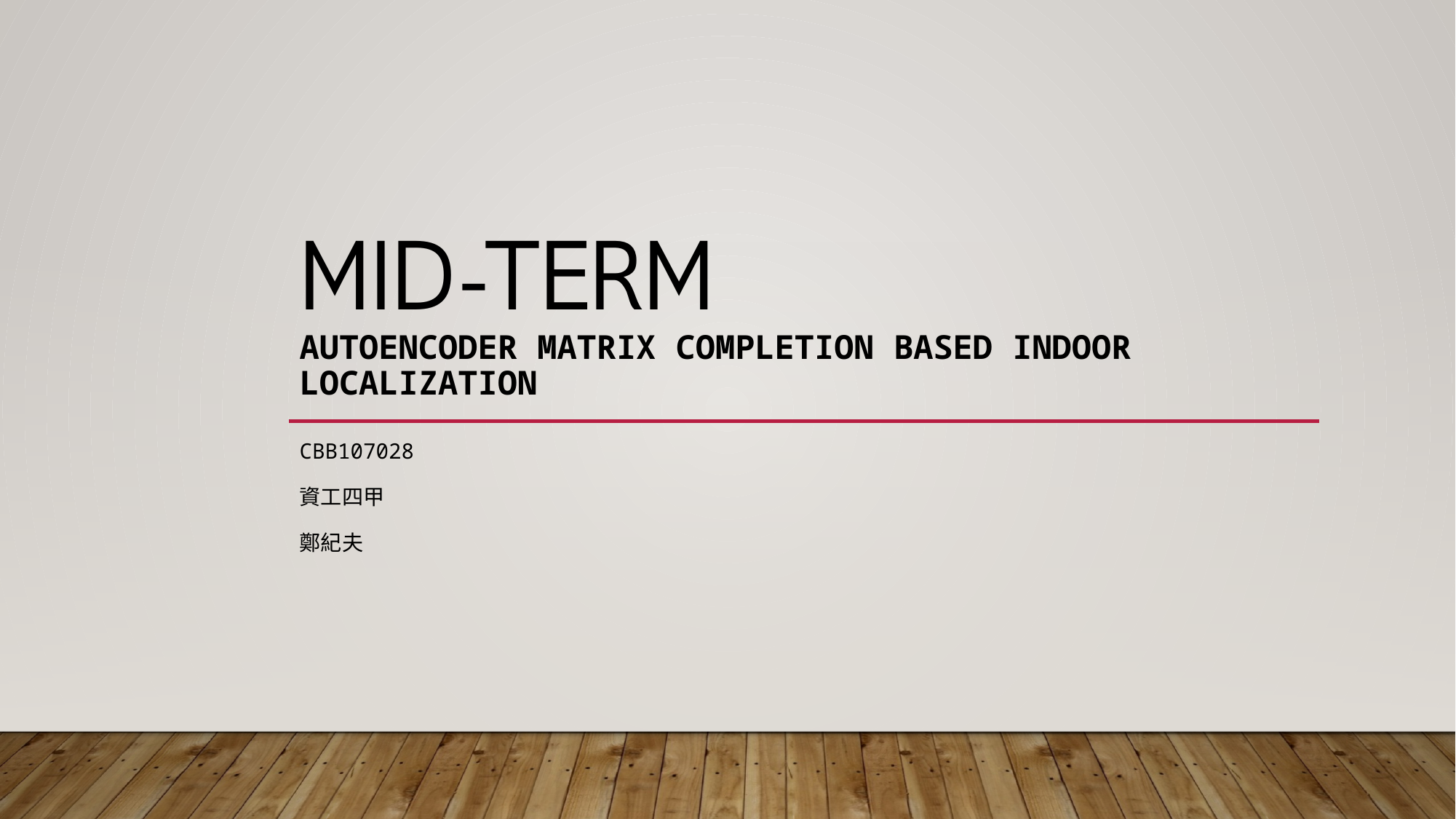

# Mid-Term Autoencoder Matrix Completion Based Indoor Localization
CBB107028
資工四甲
鄭紀夫